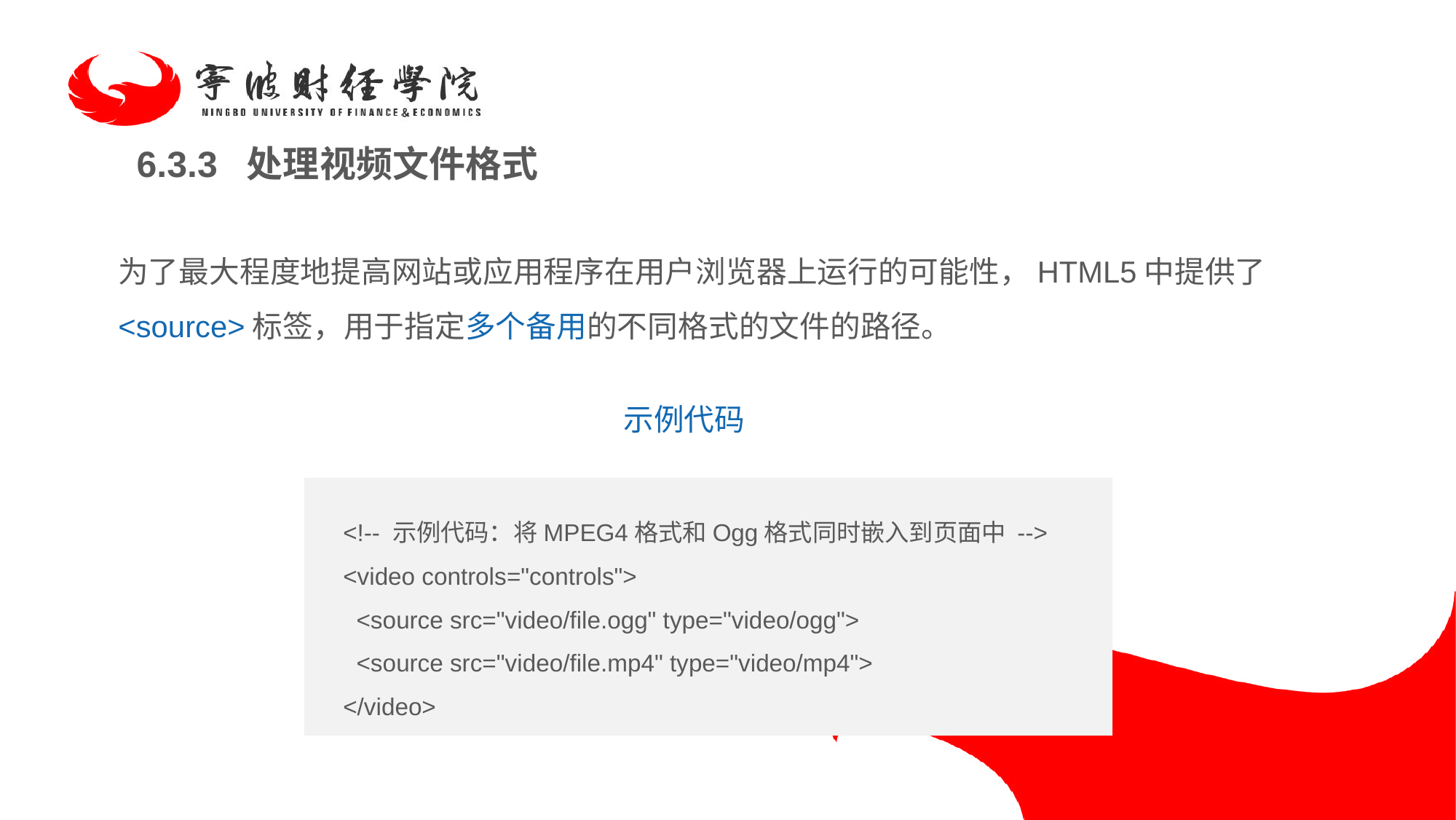

6.3.3  处理视频文件格式
为了最大程度地提高网站或应用程序在用户浏览器上运行的可能性，HTML5中提供了<source>标签，用于指定多个备用的不同格式的文件的路径。
示例代码

<!-- 示例代码：将MPEG4格式和Ogg格式同时嵌入到页面中 -->
<video controls="controls">
  <source src="video/file.ogg" type="video/ogg">
  <source src="video/file.mp4" type="video/mp4">
</video>